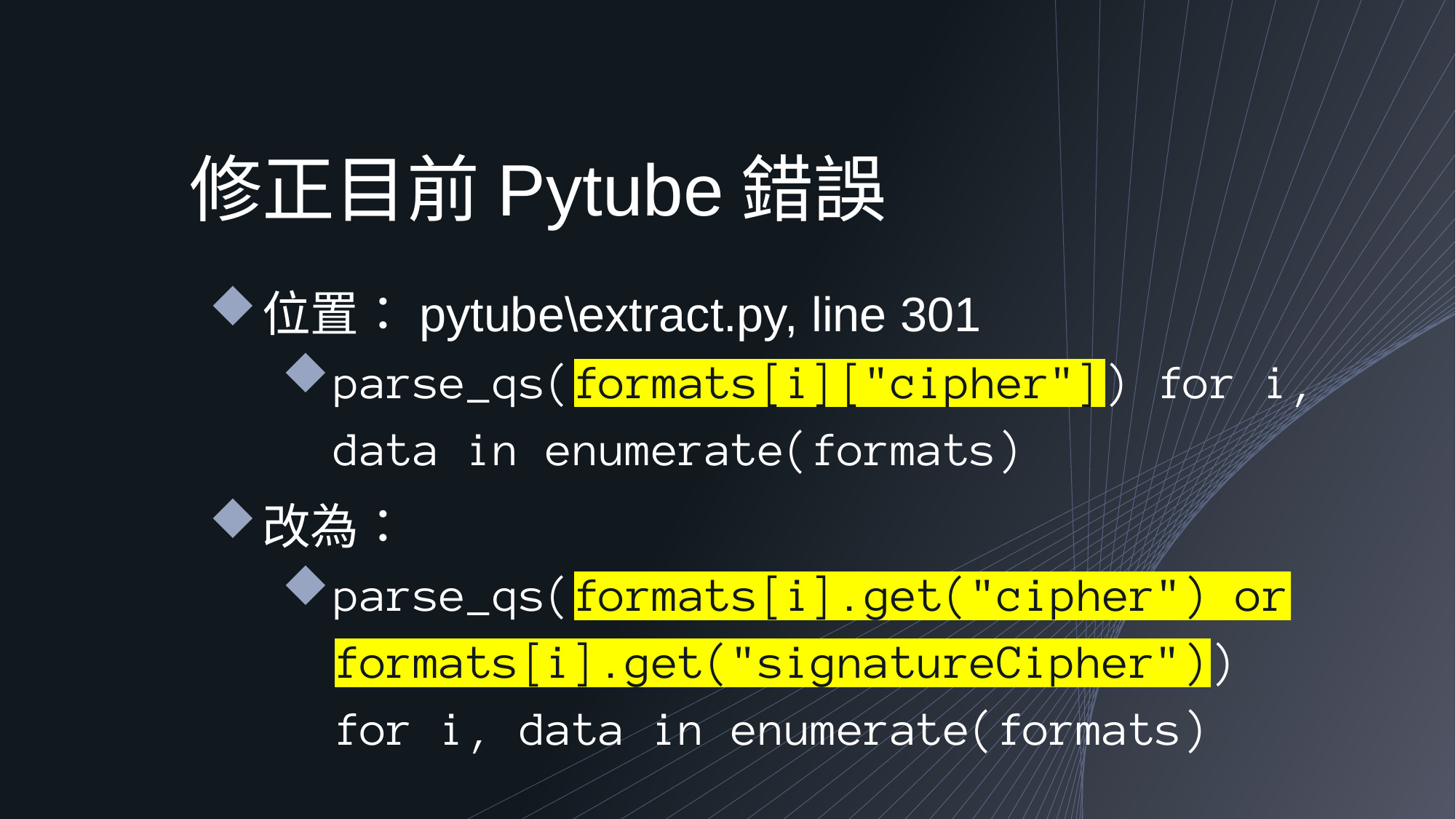

# 修正目前Pytube錯誤
位置：pytube\extract.py, line 301
parse_qs(formats[i]["cipher"]) for i, data in enumerate(formats)
改為：
parse_qs(formats[i].get("cipher") or formats[i].get("signatureCipher")) for i, data in enumerate(formats)